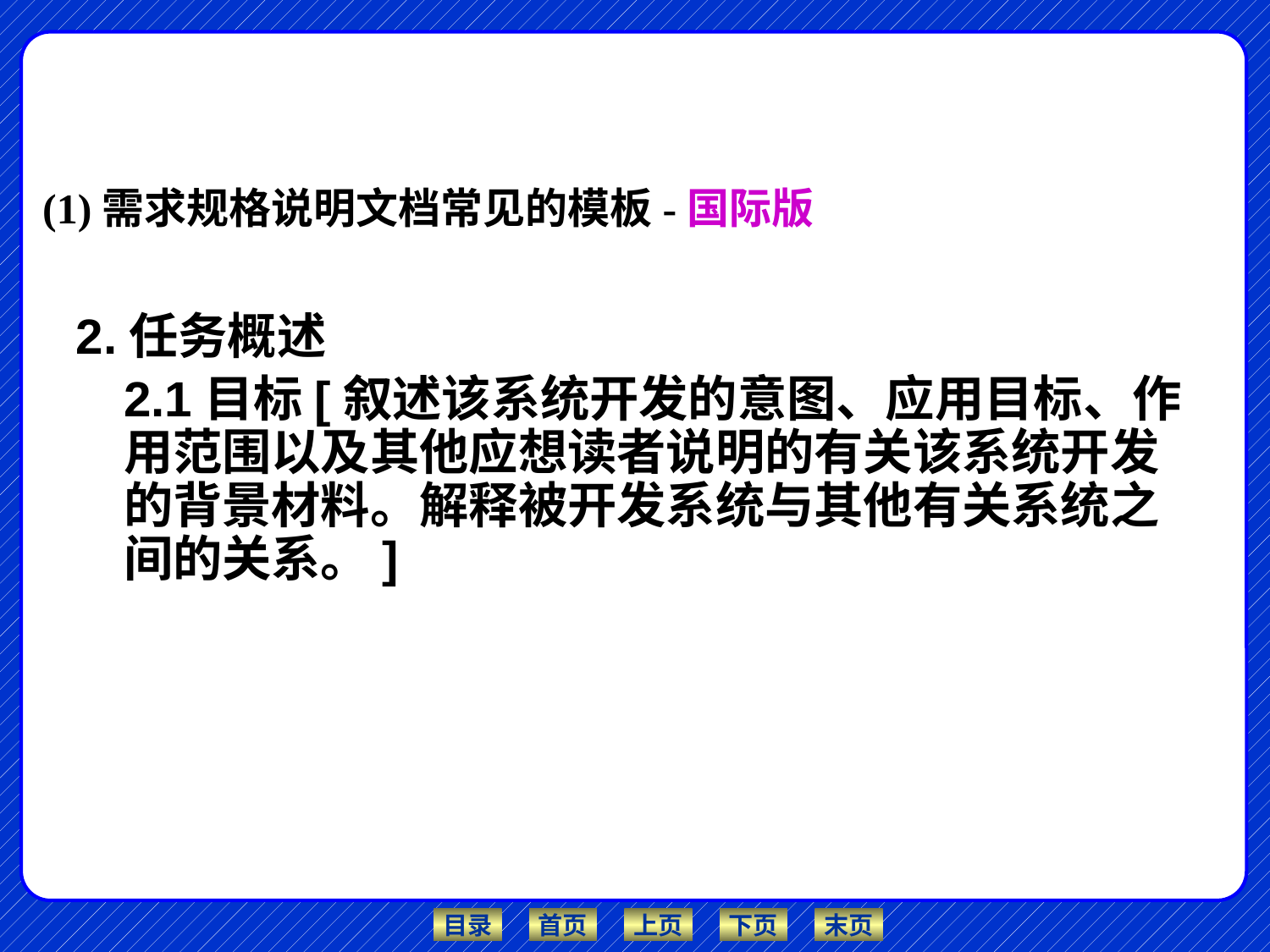

38
(1)需求规格说明文档常见的模板-国际版

2.任务概述
	2.1目标[叙述该系统开发的意图、应用目标、作用范围以及其他应想读者说明的有关该系统开发的背景材料。解释被开发系统与其他有关系统之间的关系。]